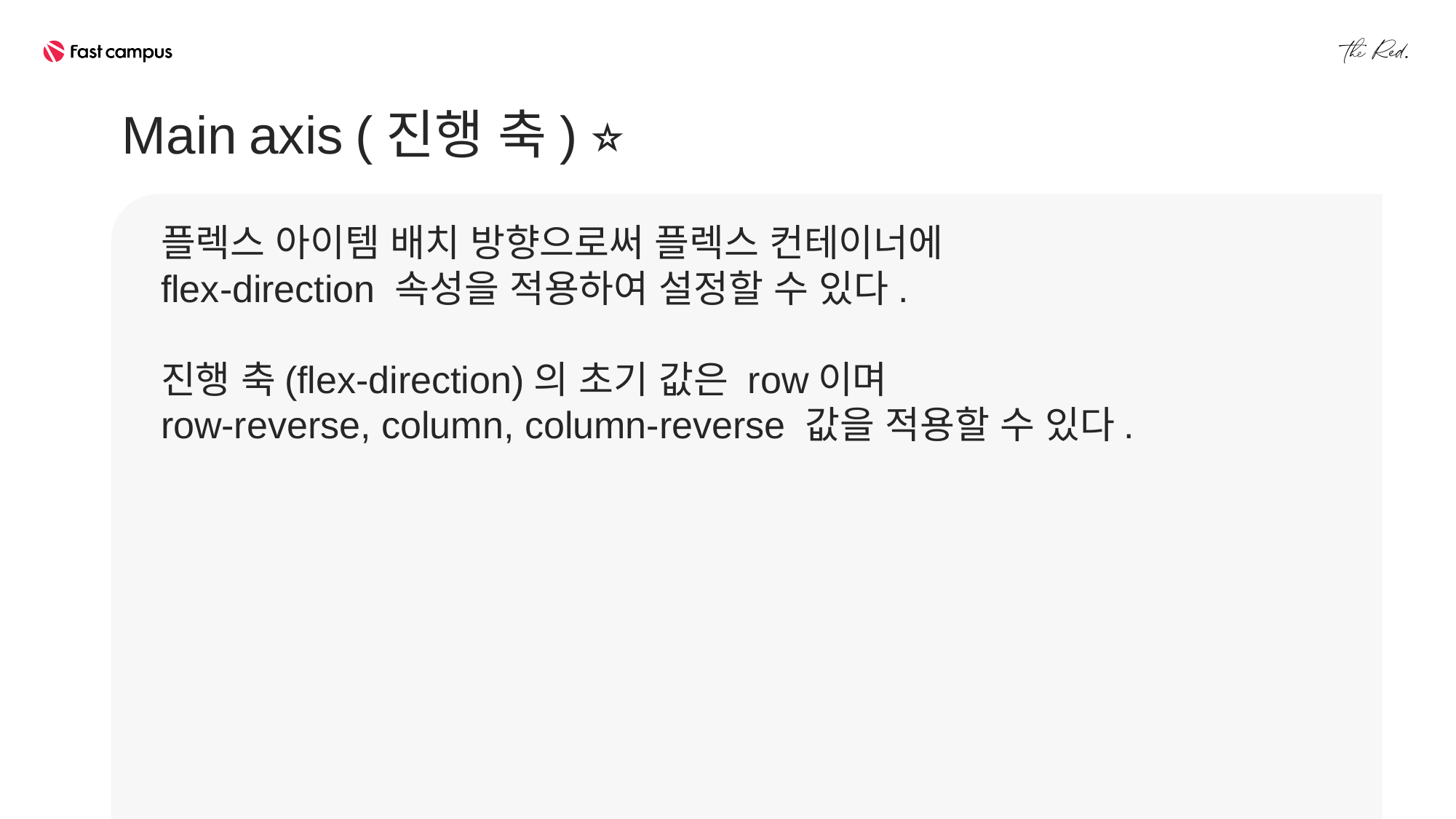

Main axis (진행 축) ⭐
플렉스 아이템 배치 방향으로써 플렉스 컨테이너에
flex-direction 속성을 적용하여 설정할 수 있다.

진행 축(flex-direction)의 초기 값은 row이며
row-reverse, column, column-reverse 값을 적용할 수 있다.